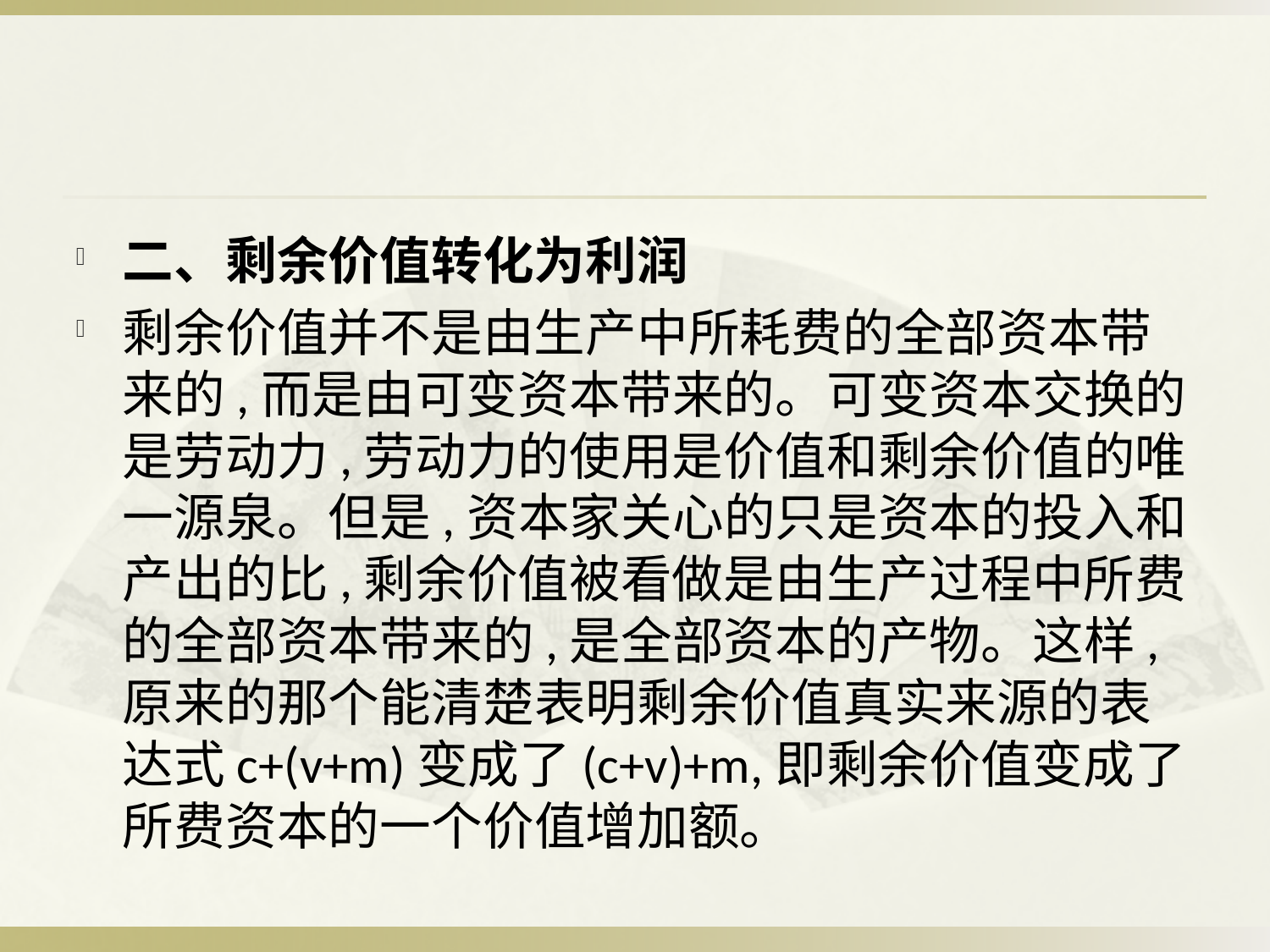

#
二、剩余价值转化为利润
剩余价值并不是由生产中所耗费的全部资本带来的,而是由可变资本带来的。可变资本交换的是劳动力,劳动力的使用是价值和剩余价值的唯一源泉。但是,资本家关心的只是资本的投入和产出的比,剩余价值被看做是由生产过程中所费的全部资本带来的,是全部资本的产物。这样,原来的那个能清楚表明剩余价值真实来源的表达式c+(v+m)变成了(c+v)+m,即剩余价值变成了所费资本的一个价值增加额。